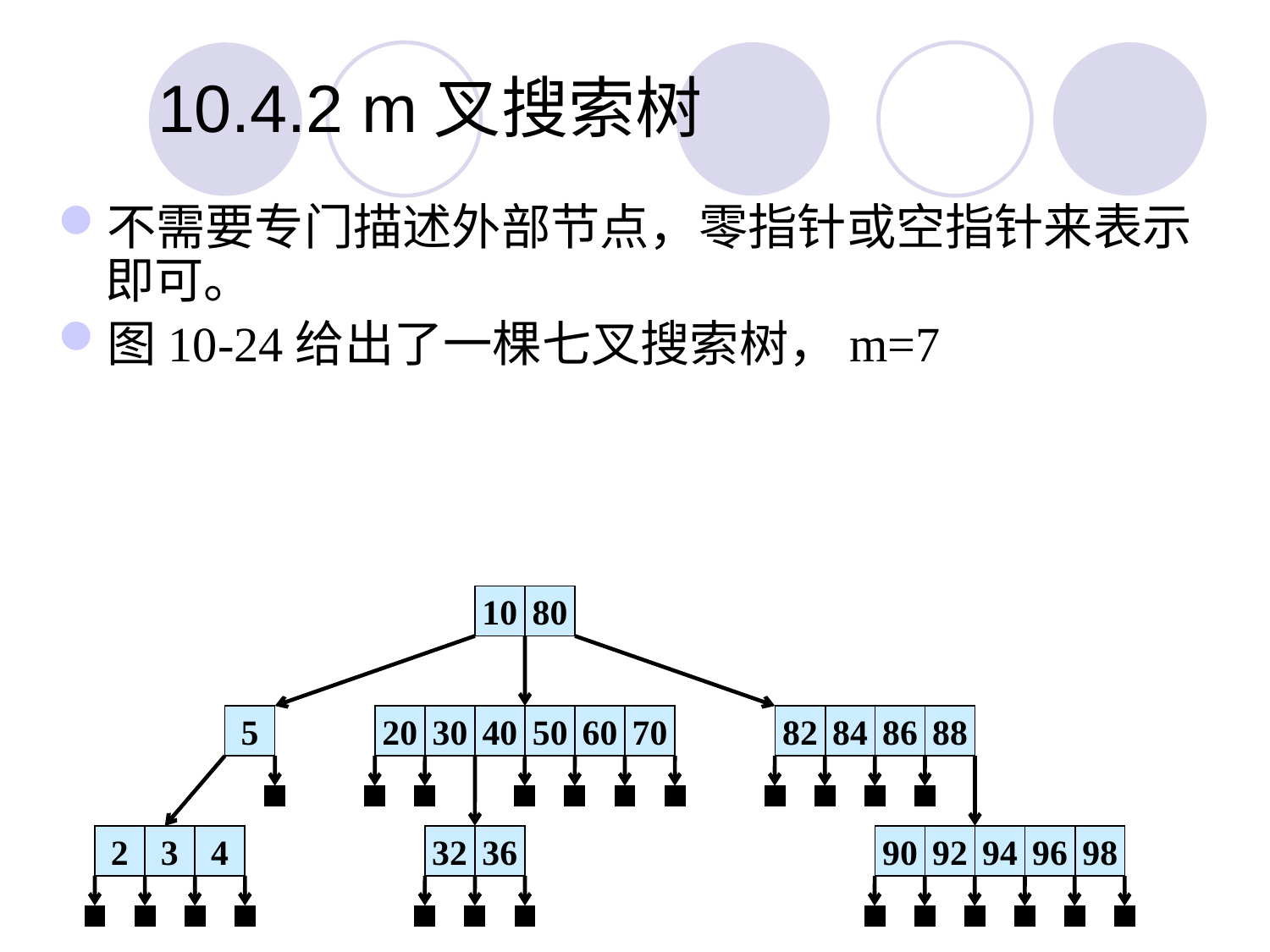

10.4.2 m叉搜索树
46

不需要专门描述外部节点，零指针或空指针来表示即可。
图10-24给出了一棵七叉搜索树，m=7
10
80

5
20
30
40
50
60
70
82
84
86
88

2
3
4
32
36
90
92
94
96
98